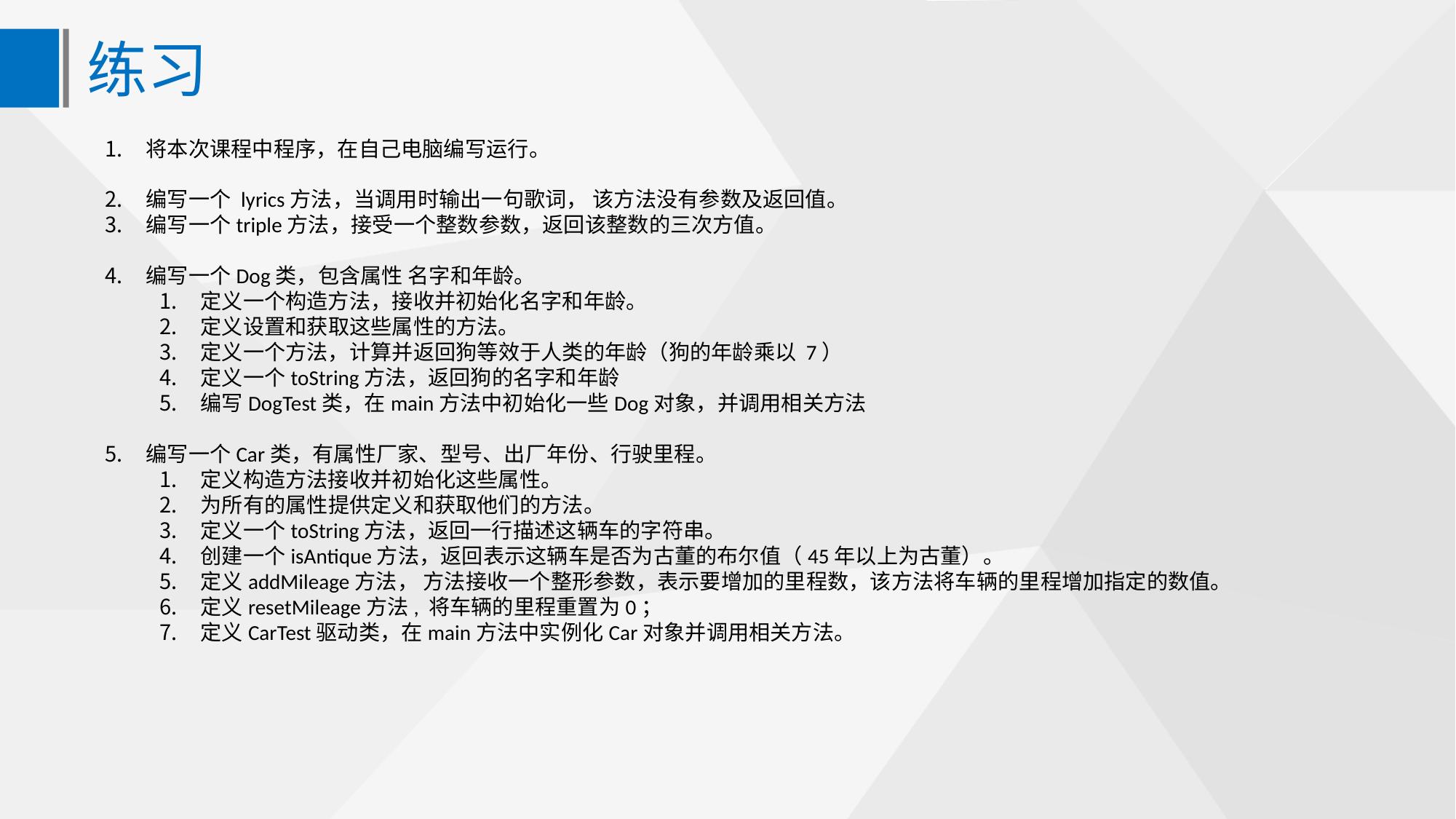

练习

将本次课程中程序，在自己电脑编写运行。

编写一个 lyrics方法，当调用时输出一句歌词， 该方法没有参数及返回值。
编写一个triple方法，接受一个整数参数，返回该整数的三次方值。

编写一个Dog类，包含属性 名字和年龄。
定义一个构造方法，接收并初始化名字和年龄。
定义设置和获取这些属性的方法。
定义一个方法，计算并返回狗等效于人类的年龄（狗的年龄乘以 7）
定义一个toString方法，返回狗的名字和年龄
编写DogTest类，在main方法中初始化一些Dog对象，并调用相关方法

编写一个Car类，有属性厂家、型号、出厂年份、行驶里程。
定义构造方法接收并初始化这些属性。
为所有的属性提供定义和获取他们的方法。
定义一个toString方法，返回一行描述这辆车的字符串。
创建一个isAntique方法，返回表示这辆车是否为古董的布尔值（45年以上为古董）。
定义addMileage方法， 方法接收一个整形参数，表示要增加的里程数，该方法将车辆的里程增加指定的数值。
定义resetMileage方法, 将车辆的里程重置为0；
定义CarTest驱动类，在main方法中实例化Car对象并调用相关方法。